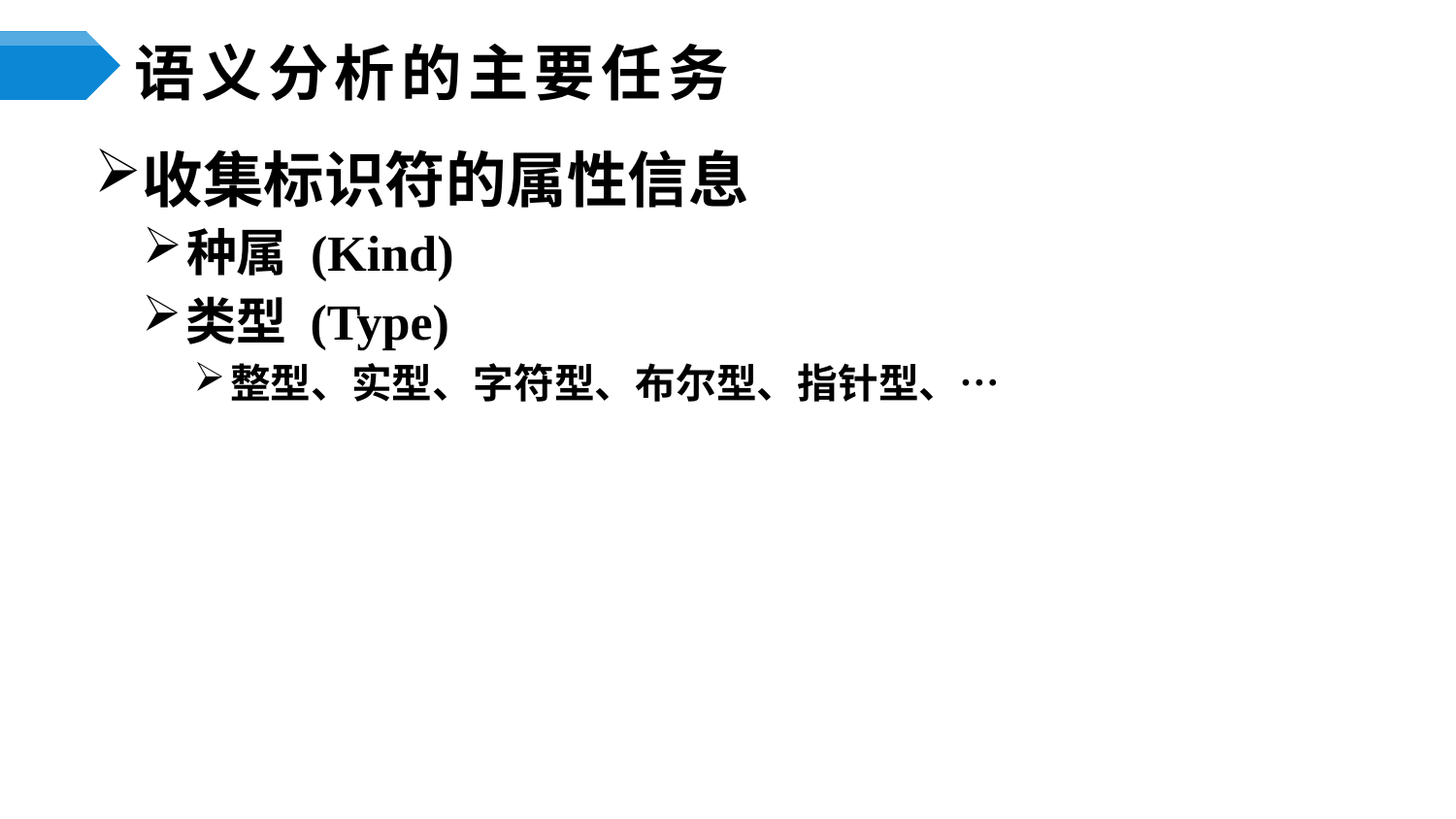

# 语义分析的主要任务
收集标识符的属性信息
种属 (Kind)
类型 (Type)
整型、实型、字符型、布尔型、指针型、…